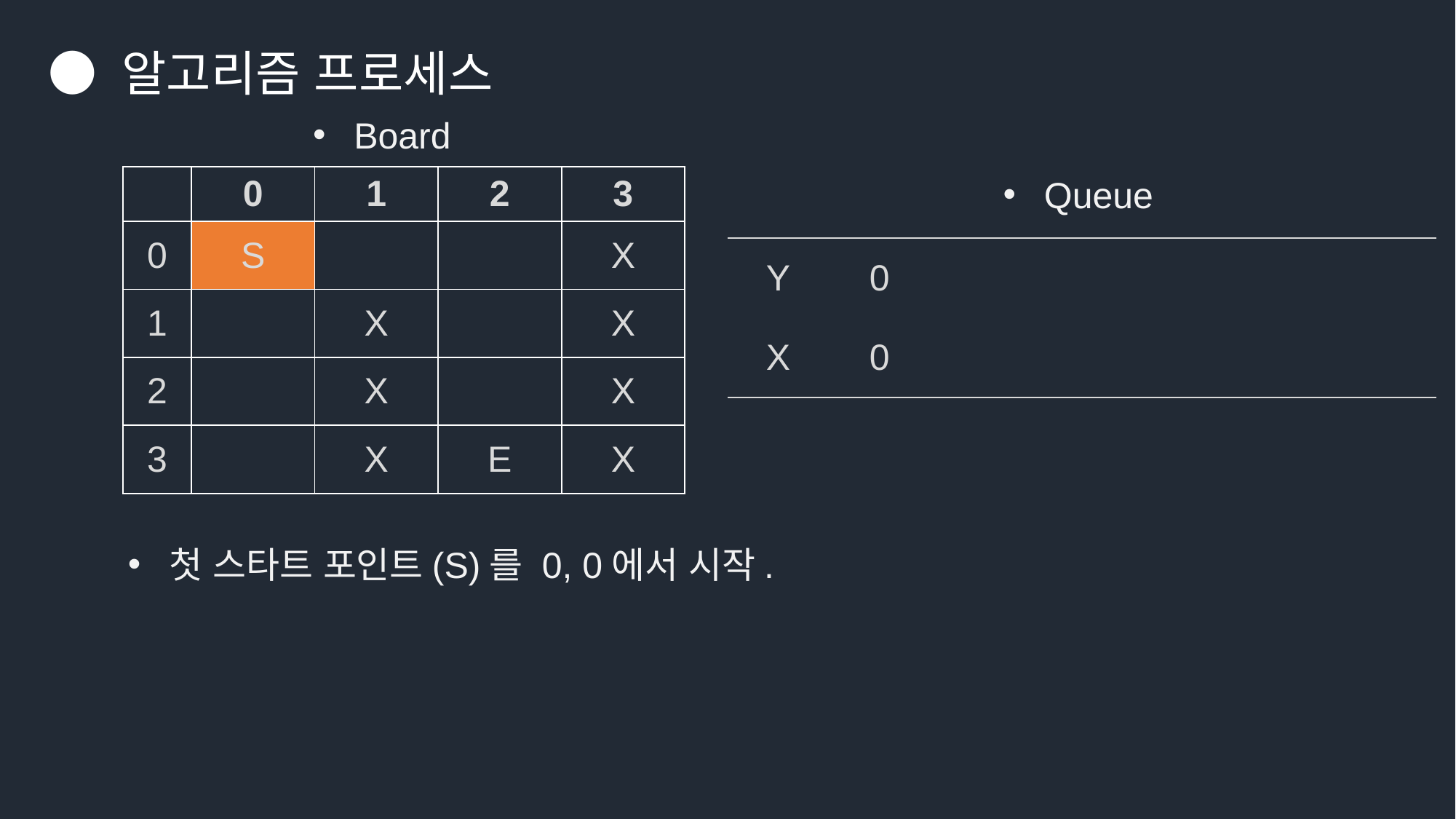

● 알고리즘 프로세스
Board
|  | 0 | 1 | 2 | 3 |
| --- | --- | --- | --- | --- |
| 0 | S |  |  | X |
| 1 |  | X |  | X |
| 2 |  | X |  | X |
| 3 |  | X | E | X |
Queue
| Y | 0 |  |  |  |  |  |
| --- | --- | --- | --- | --- | --- | --- |
| X | 0 |  |  |  |  |  |
첫 스타트 포인트(S)를 0, 0에서 시작.